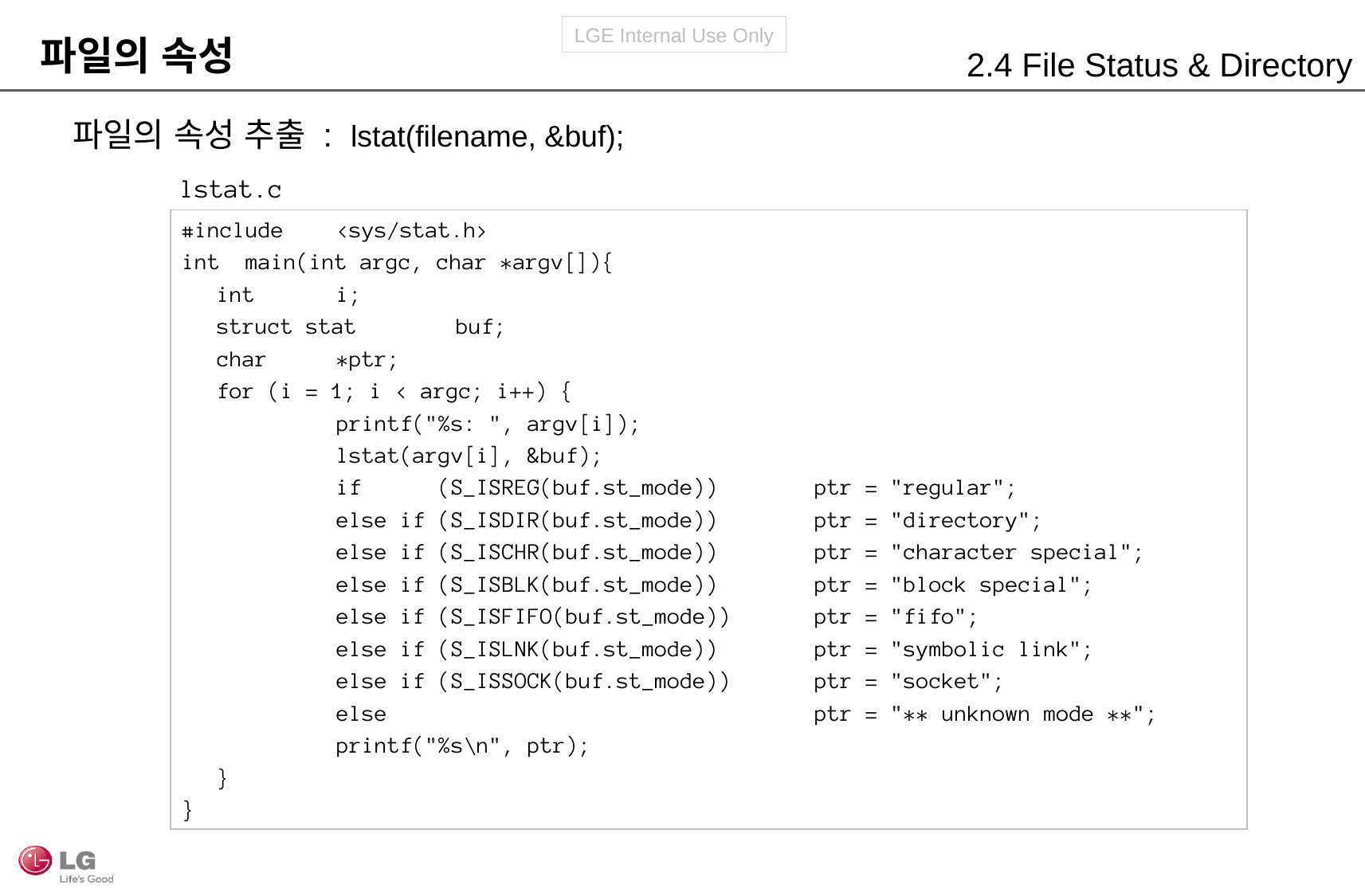

파일의 속성
2.4 File Status & Directory

파일의 속성 추출 :  lstat(filename, &buf);
lstat.c
#include	<sys/stat.h>
int  main(int argc, char *argv[]){
	int	i;
	struct stat	buf;
	char	*ptr;
	for (i = 1; i < argc; i++) {
		printf("%s: ", argv[i]);
		lstat(argv[i], &buf);
		if      (S_ISREG(buf.st_mode))	ptr = "regular";
		else if (S_ISDIR(buf.st_mode))	ptr = "directory";
		else if (S_ISCHR(buf.st_mode))	ptr = "character special";
		else if (S_ISBLK(buf.st_mode))	ptr = "block special";
		else if (S_ISFIFO(buf.st_mode))	ptr = "fifo";
		else if (S_ISLNK(buf.st_mode))	ptr = "symbolic link";
		else if (S_ISSOCK(buf.st_mode))	ptr = "socket";
		else				ptr = "** unknown mode **";
		printf("%s\n", ptr);
	}
}